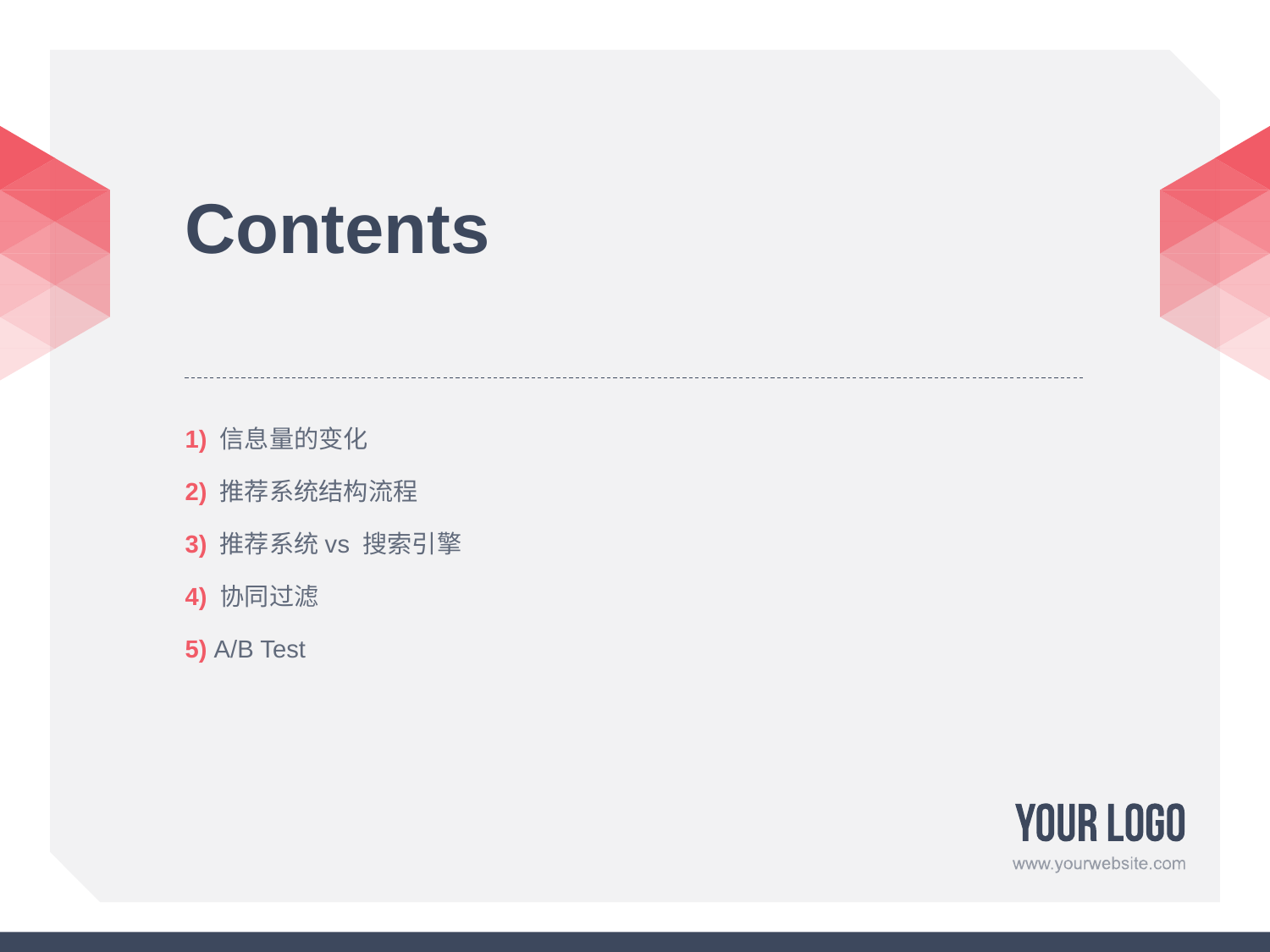

# Contents

1) 信息量的变化
2) 推荐系统结构流程
3) 推荐系统vs 搜索引擎
4) 协同过滤
5) A/B Test